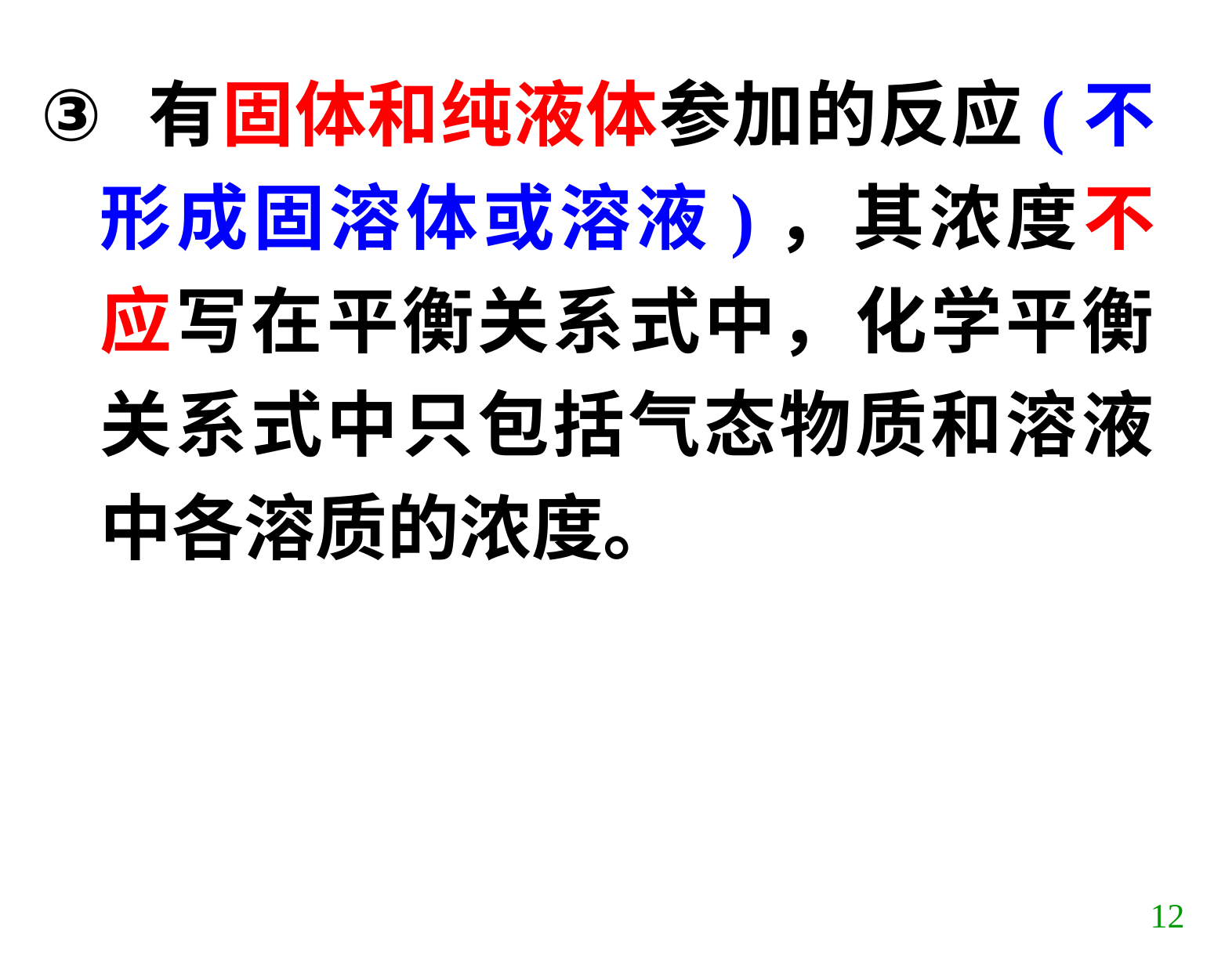

有固体和纯液体参加的反应(不形成固溶体或溶液)，其浓度不应写在平衡关系式中，化学平衡关系式中只包括气态物质和溶液中各溶质的浓度。
12